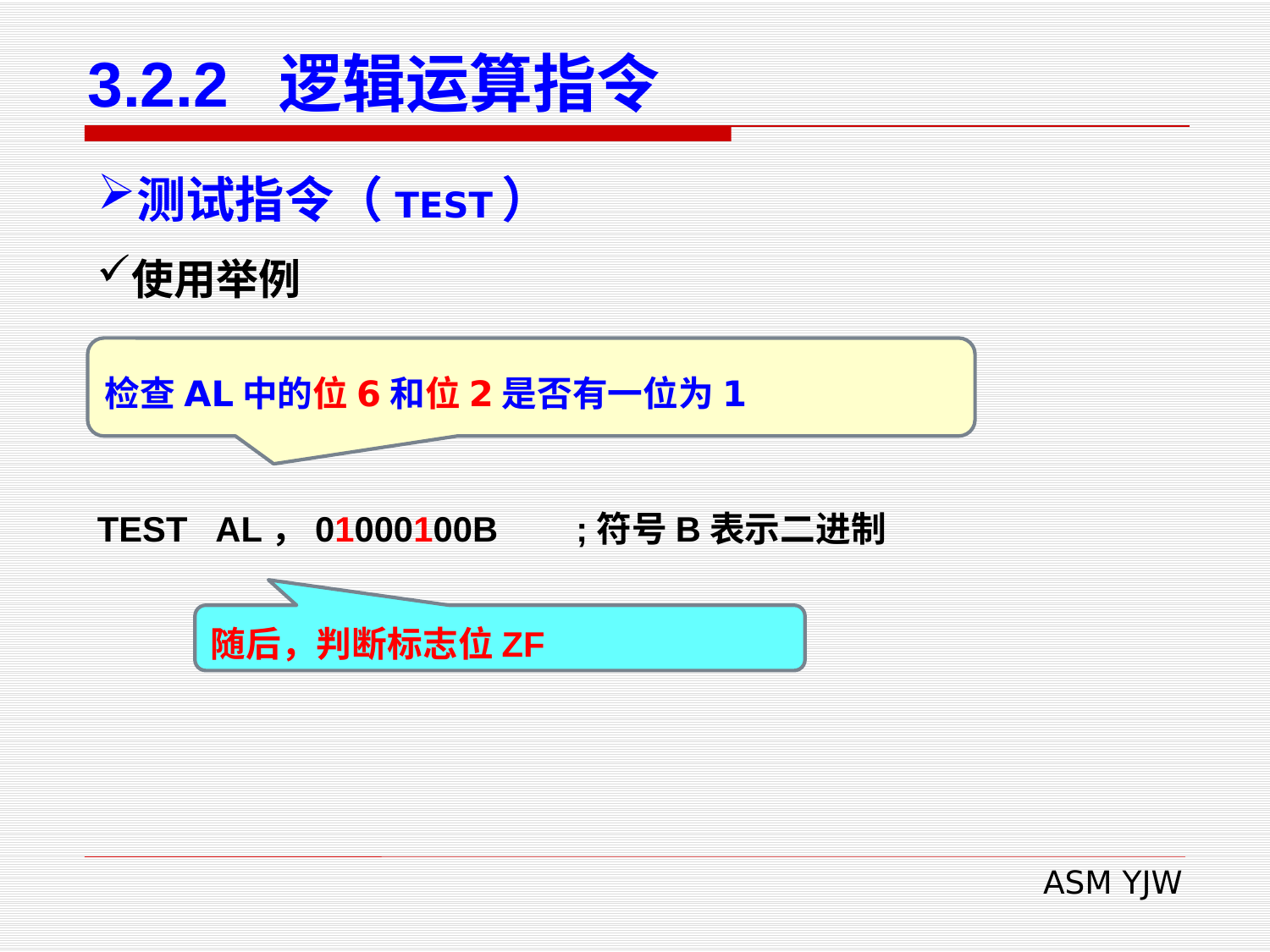

# 3.2.2  逻辑运算指令
测试指令（TEST）
使用举例
检查AL中的位6和位2是否有一位为1
TEST   AL，01000100B        ;符号B表示二进制
随后，判断标志位ZF